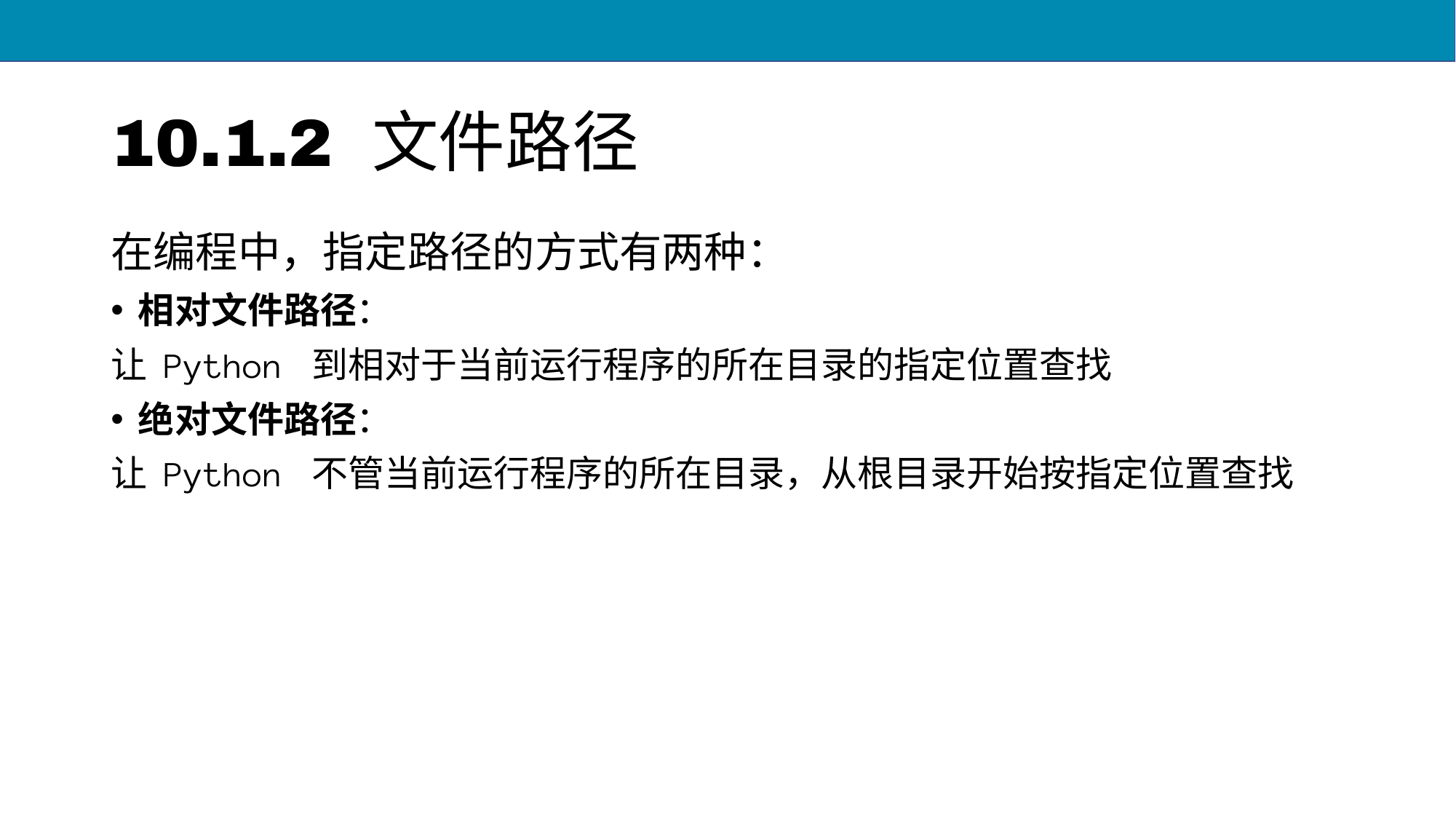

# 10.1.2 文件路径
在编程中，指定路径的方式有两种：
相对文件路径：
让 Python 到相对于当前运行程序的所在目录的指定位置查找
绝对文件路径：
让 Python 不管当前运行程序的所在目录，从根目录开始按指定位置查找